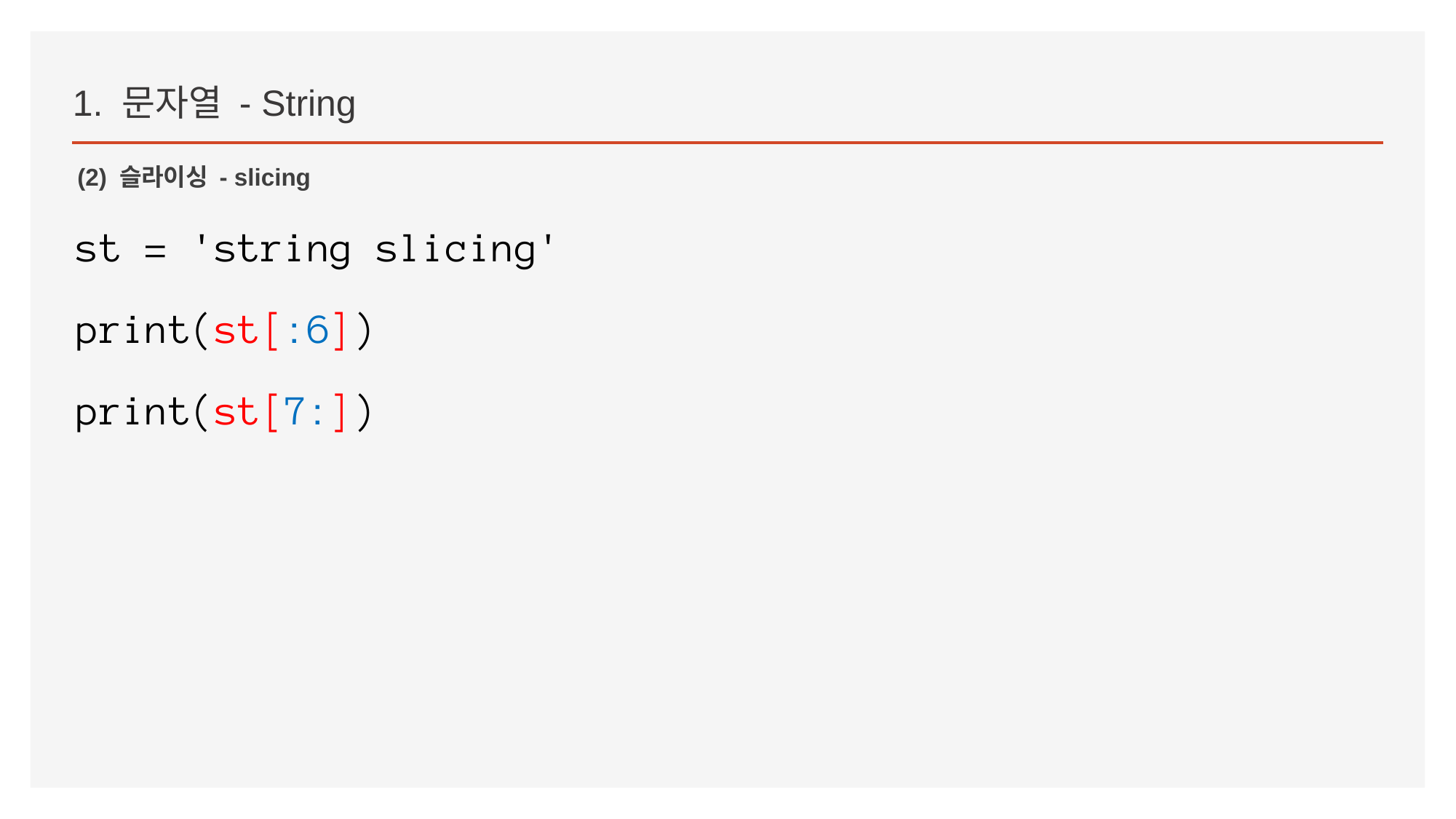

1. 문자열 - String
(2) 슬라이싱 - slicing
st = 'string slicing'
print(st[:6])
print(st[7:])